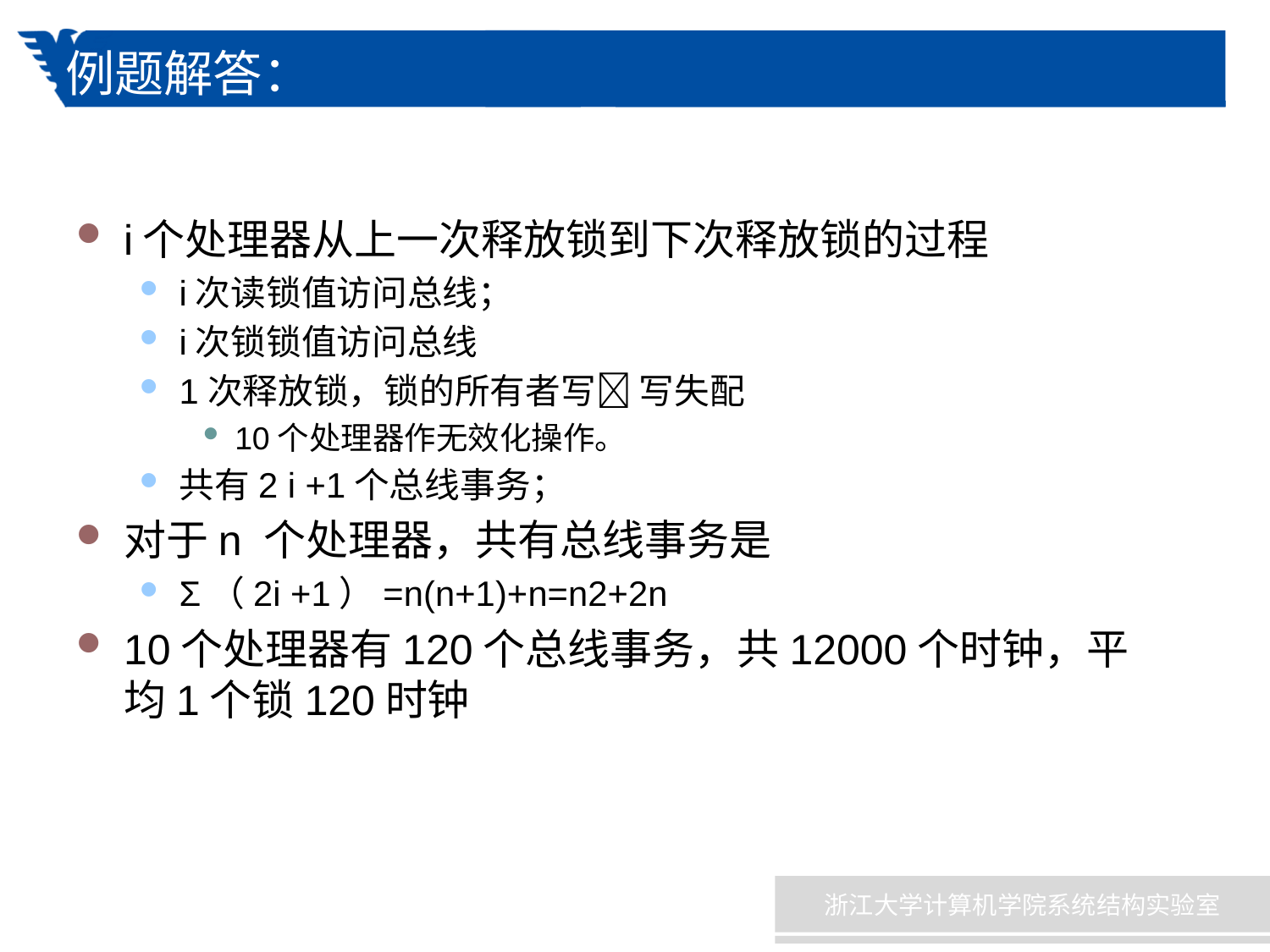

# 例题解答：
i个处理器从上一次释放锁到下次释放锁的过程
i次读锁值访问总线；
i次锁锁值访问总线
1次释放锁，锁的所有者写→ 写失配
10个处理器作无效化操作。
共有2 i +1个总线事务；
对于n 个处理器，共有总线事务是
Σ（2i +1）=n(n+1)+n=n2+2n
10个处理器有120个总线事务，共12000个时钟，平均1个锁120时钟